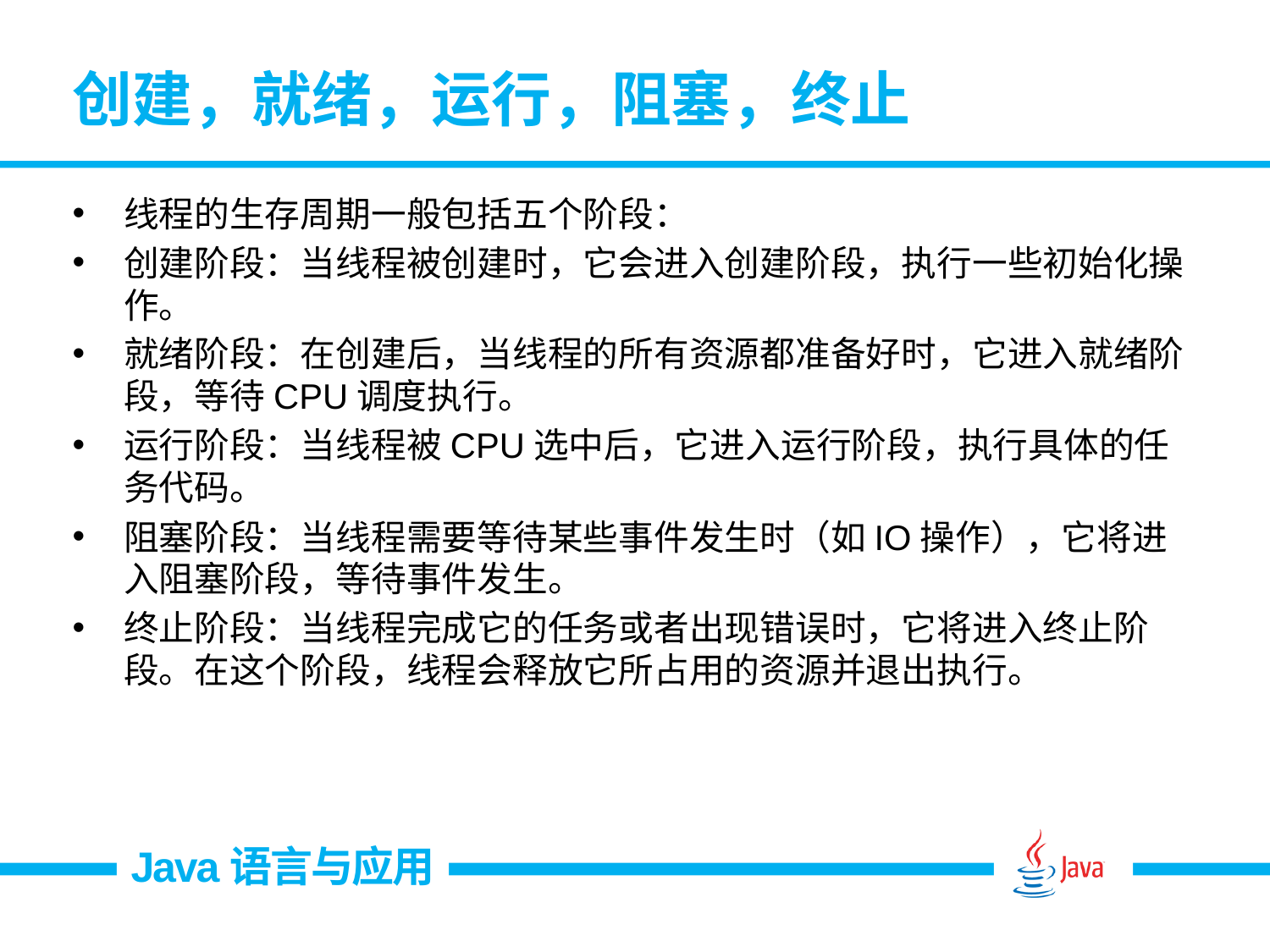

# 创建，就绪，运行，阻塞，终止
线程的生存周期一般包括五个阶段：
创建阶段：当线程被创建时，它会进入创建阶段，执行一些初始化操作。
就绪阶段：在创建后，当线程的所有资源都准备好时，它进入就绪阶段，等待CPU调度执行。
运行阶段：当线程被CPU选中后，它进入运行阶段，执行具体的任务代码。
阻塞阶段：当线程需要等待某些事件发生时（如IO操作），它将进入阻塞阶段，等待事件发生。
终止阶段：当线程完成它的任务或者出现错误时，它将进入终止阶段。在这个阶段，线程会释放它所占用的资源并退出执行。